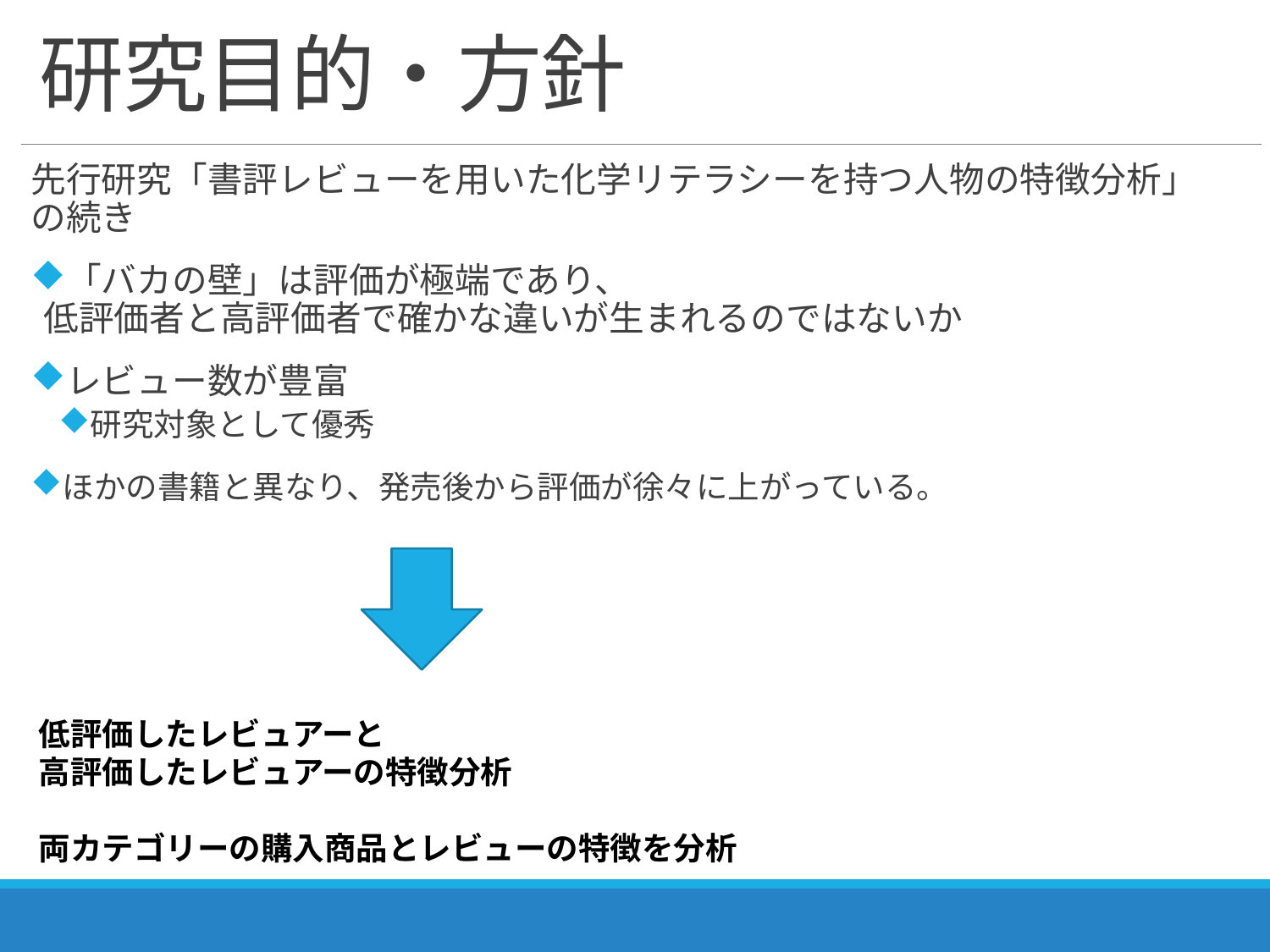

# 研究目的・方針
先行研究「書評レビューを用いた化学リテラシーを持つ人物の特徴分析」
の続き
「バカの壁」は評価が極端であり、
低評価者と高評価者で確かな違いが生まれるのではないか
レビュー数が豊富
研究対象として優秀
ほかの書籍と異なり、発売後から評価が徐々に上がっている。

低評価したレビュアーと
高評価したレビュアーの特徴分析

両カテゴリーの購入商品とレビューの特徴を分析